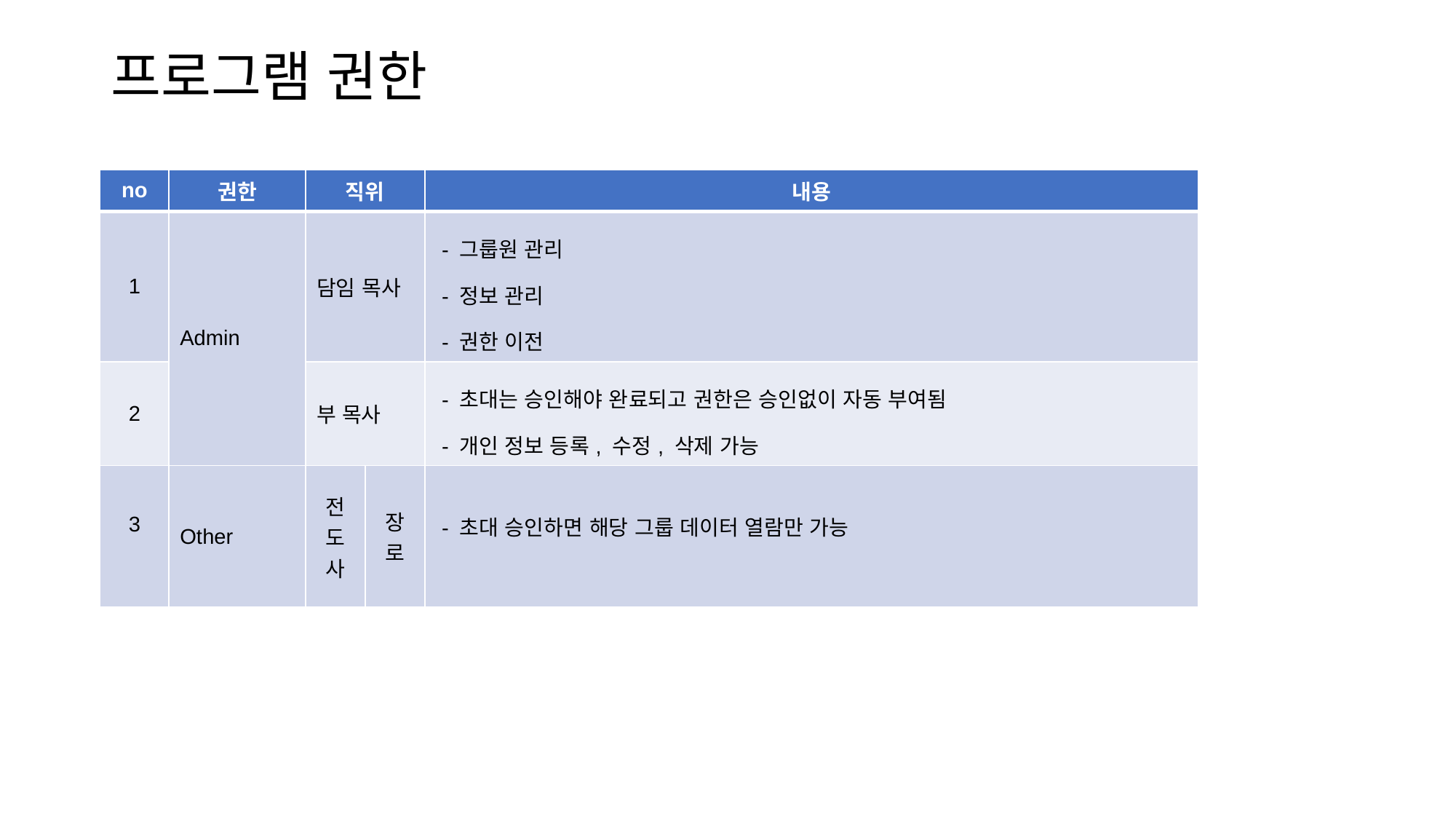

# 프로그램 권한
| no | 권한 | 직위 |  | 내용 |
| --- | --- | --- | --- | --- |
| 1 | Admin | 담임 목사 |  | - 그룹원 관리 - 정보 관리 - 권한 이전 |
| 2 |  | 부 목사 |  | - 초대는 승인해야 완료되고 권한은 승인없이 자동 부여됨 - 개인 정보 등록, 수정, 삭제 가능 |
| 3 | Other | 전도사 | 장로 | - 초대 승인하면 해당 그룹 데이터 열람만 가능 |